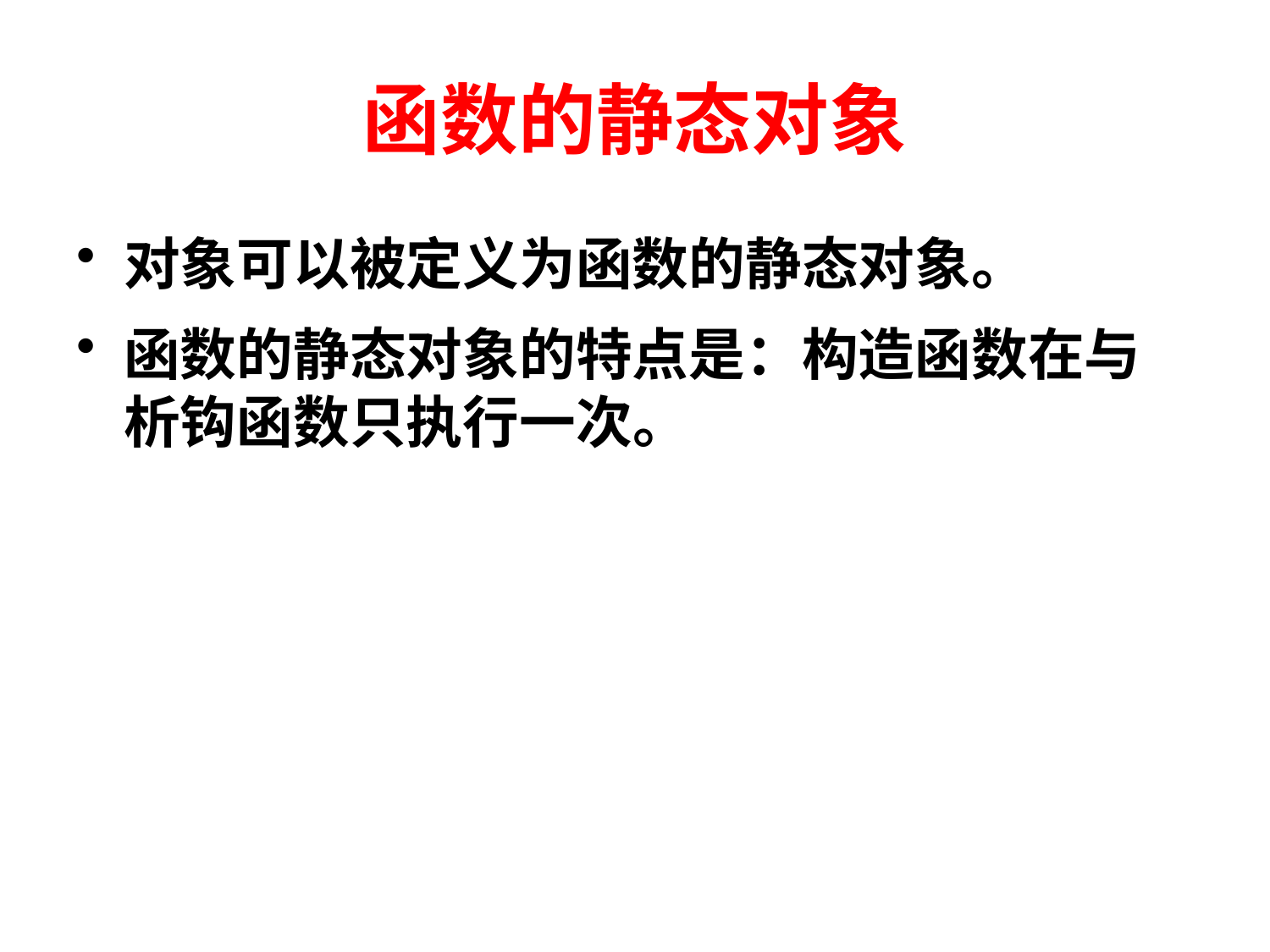

# 函数的静态对象
对象可以被定义为函数的静态对象。
函数的静态对象的特点是：构造函数在与析钩函数只执行一次。